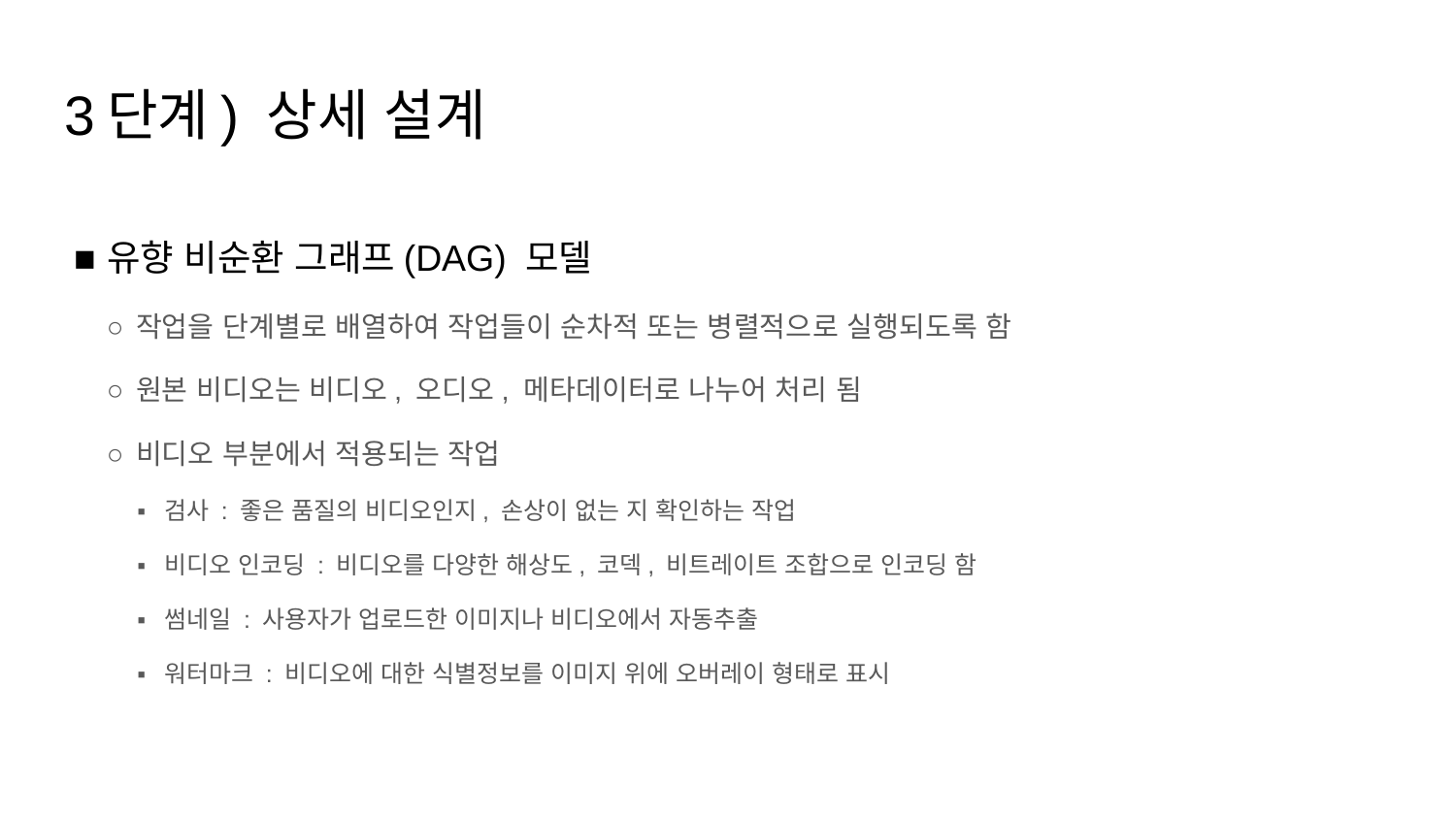

# 3단계) 상세 설계
유향 비순환 그래프(DAG) 모델
작업을 단계별로 배열하여 작업들이 순차적 또는 병렬적으로 실행되도록 함
원본 비디오는 비디오, 오디오, 메타데이터로 나누어 처리 됨
비디오 부분에서 적용되는 작업
검사 : 좋은 품질의 비디오인지, 손상이 없는 지 확인하는 작업
비디오 인코딩 : 비디오를 다양한 해상도, 코덱, 비트레이트 조합으로 인코딩 함
썸네일 : 사용자가 업로드한 이미지나 비디오에서 자동추출
워터마크 : 비디오에 대한 식별정보를 이미지 위에 오버레이 형태로 표시